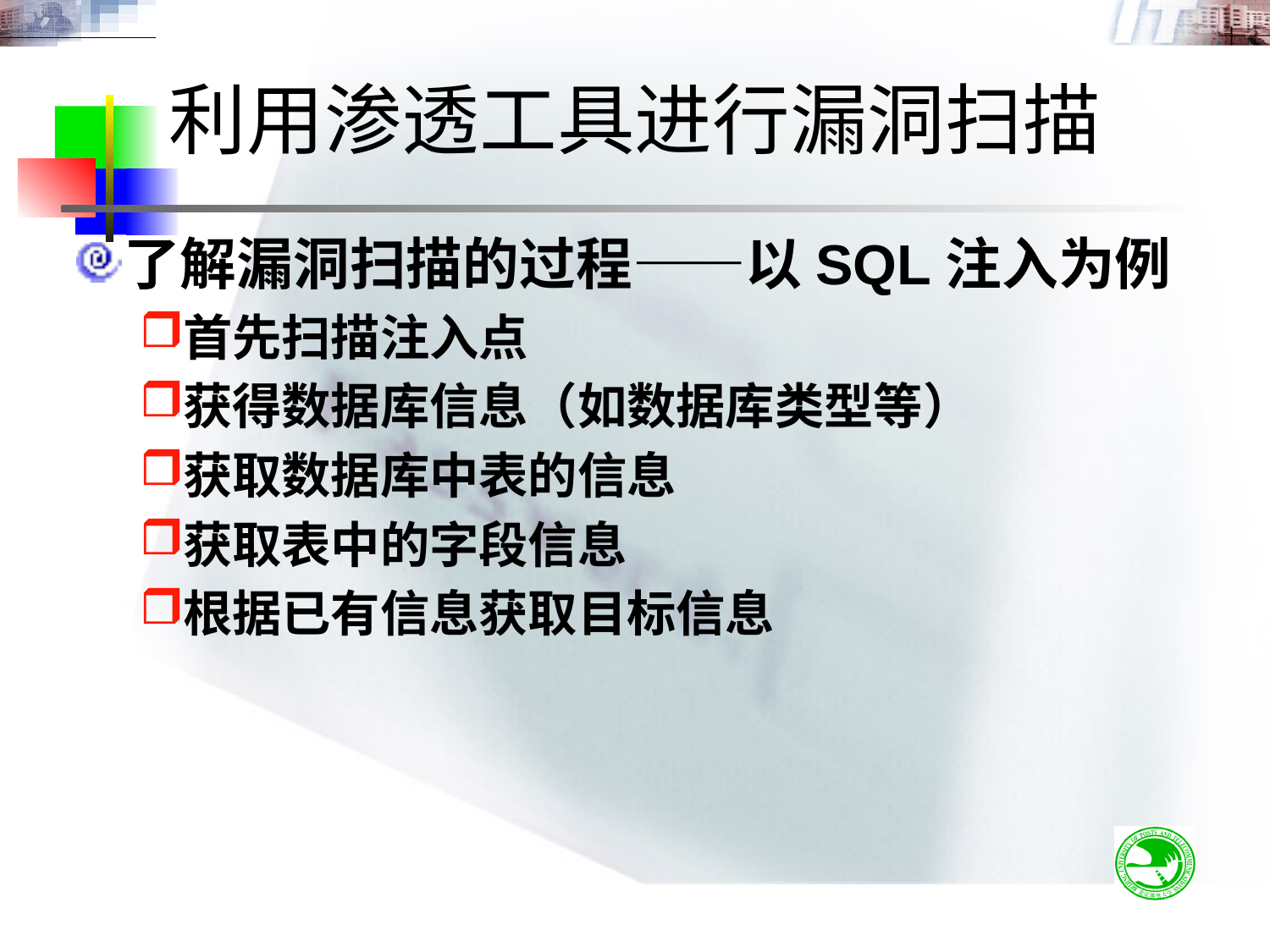

# 利用渗透工具进行漏洞扫描
了解漏洞扫描的过程——以SQL注入为例
首先扫描注入点
获得数据库信息（如数据库类型等）
获取数据库中表的信息
获取表中的字段信息
根据已有信息获取目标信息